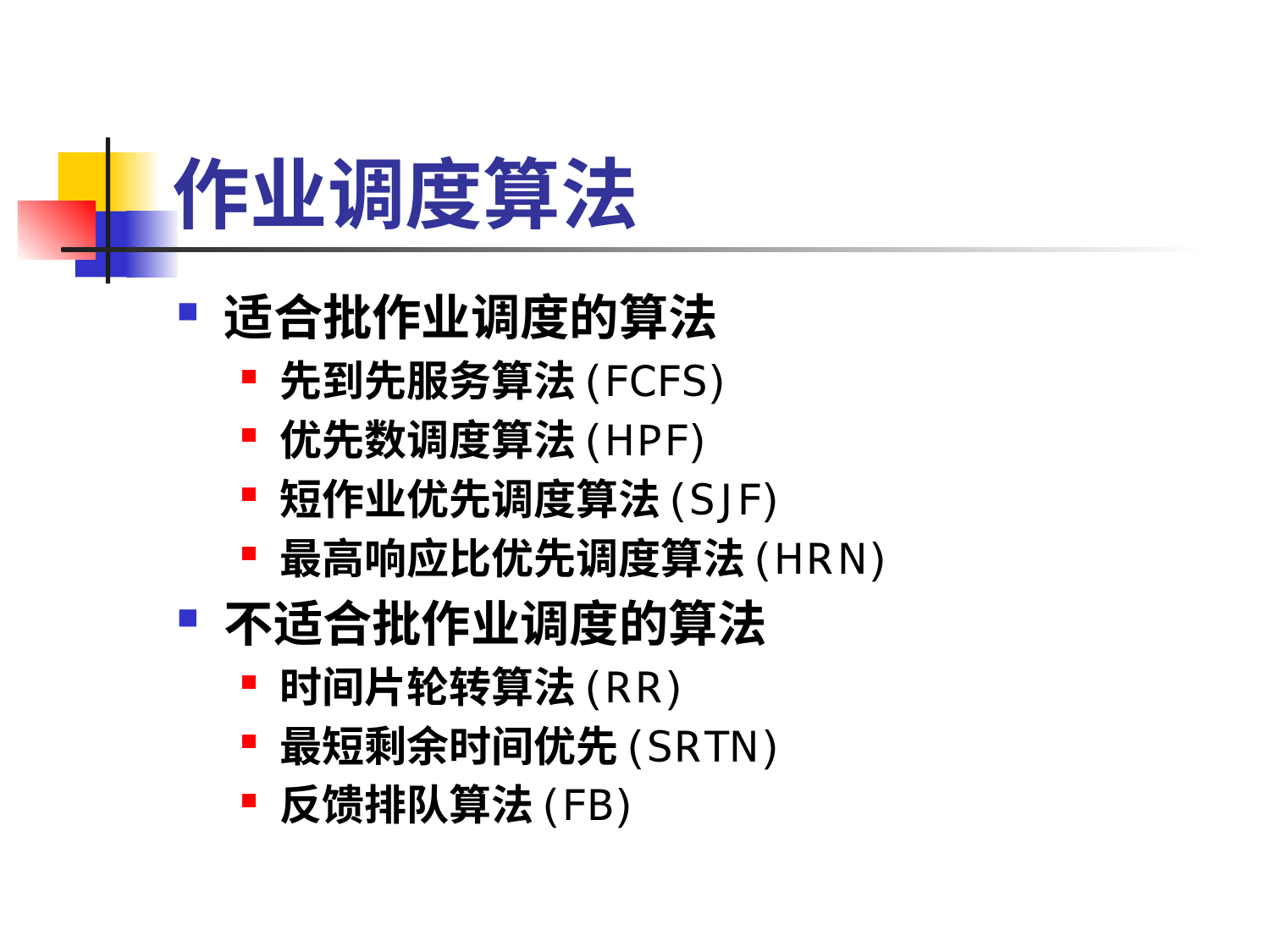

# 作业调度算法
适合批作业调度的算法
先到先服务算法(FCFS)
优先数调度算法(HPF)
短作业优先调度算法(SJF)
最高响应比优先调度算法(HRN)
不适合批作业调度的算法
时间片轮转算法(RR)
最短剩余时间优先(SRTN)
反馈排队算法(FB)